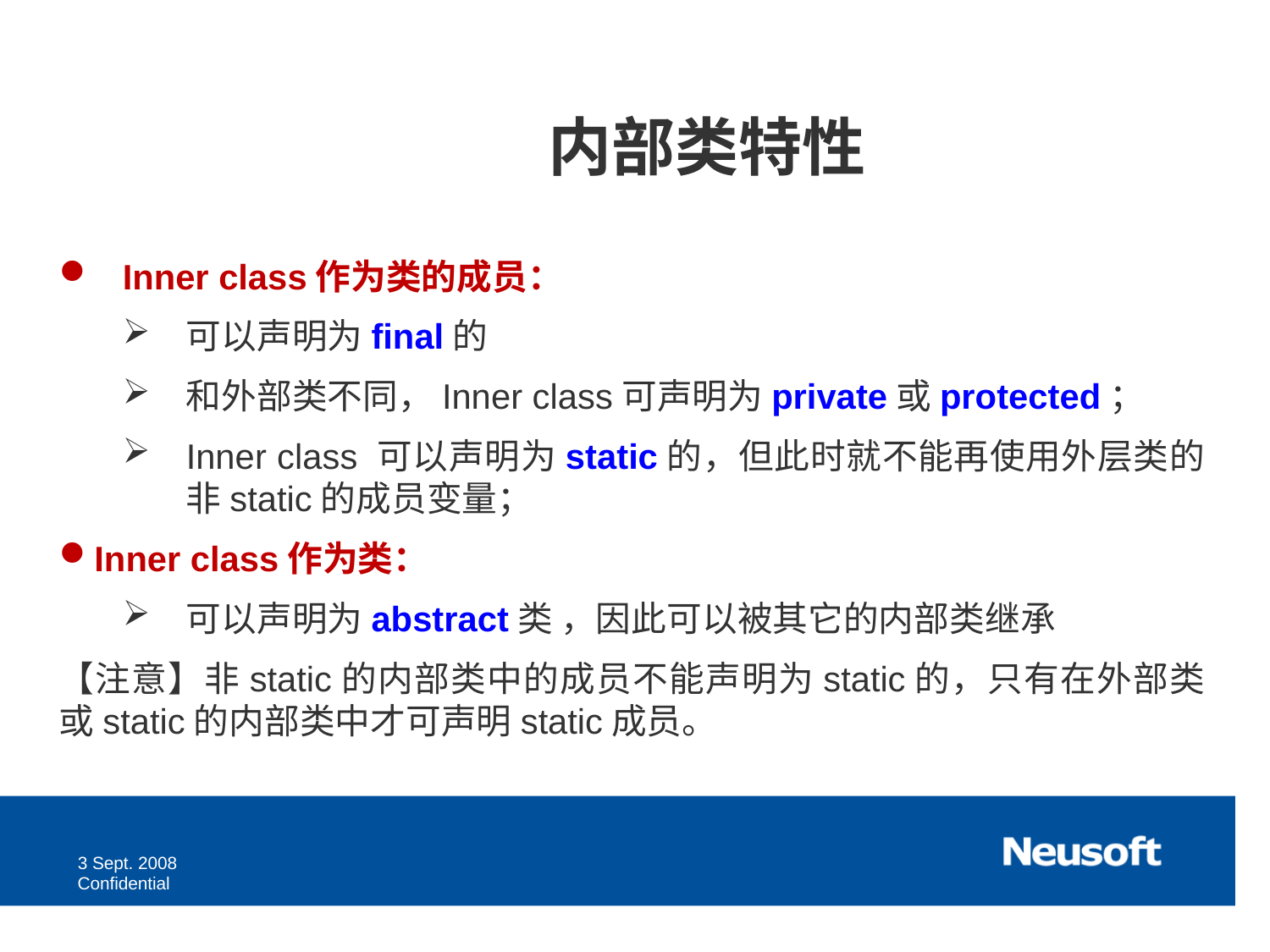

内部类特性
Inner class作为类的成员：
可以声明为final的
和外部类不同，Inner class可声明为private或protected；
Inner class 可以声明为static的，但此时就不能再使用外层类的非static的成员变量；
Inner class作为类：
可以声明为abstract类 ，因此可以被其它的内部类继承
【注意】非static的内部类中的成员不能声明为static的，只有在外部类或static的内部类中才可声明static成员。